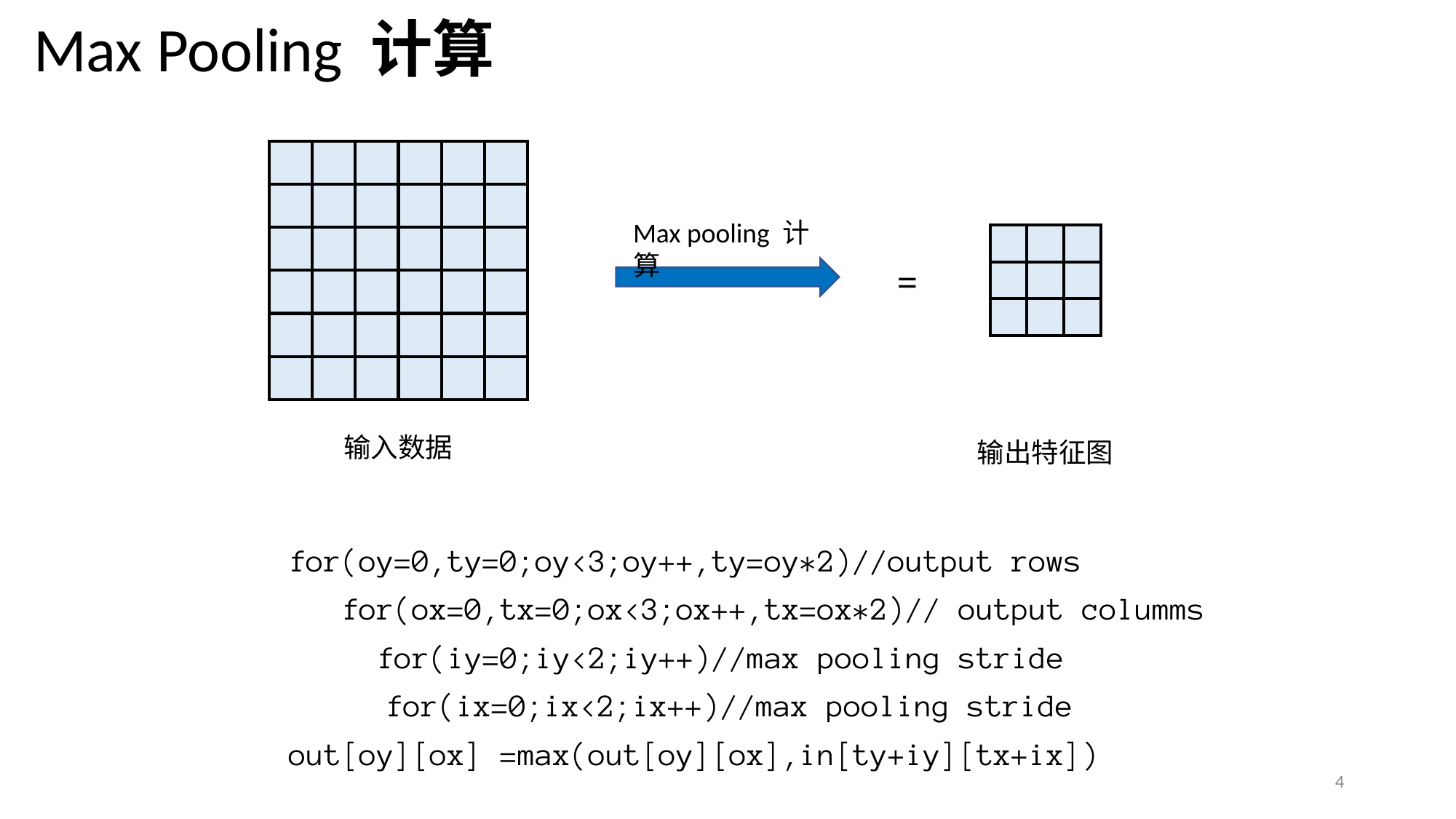

# Max Pooling 计算
|  |  |  |  |  |  |
| --- | --- | --- | --- | --- | --- |
|  |  |  |  |  |  |
|  |  |  |  |  |  |
|  |  |  |  |  |  |
|  |  |  |  |  |  |
|  |  |  |  |  |  |
Max pooling 计算
|  |  |  |
| --- | --- | --- |
|  |  |  |
|  |  |  |
=

输入数据
输出特征图
for(oy=0,ty=0;oy<3;oy++,ty=oy*2)//output rows
   for(ox=0,tx=0;ox<3;ox++,tx=ox*2)// output columms
     for(iy=0;iy<2;iy++)//max pooling stride
	for(ix=0;ix<2;ix++)//max pooling stride
out[oy][ox] =max(out[oy][ox],in[ty+iy][tx+ix])
4